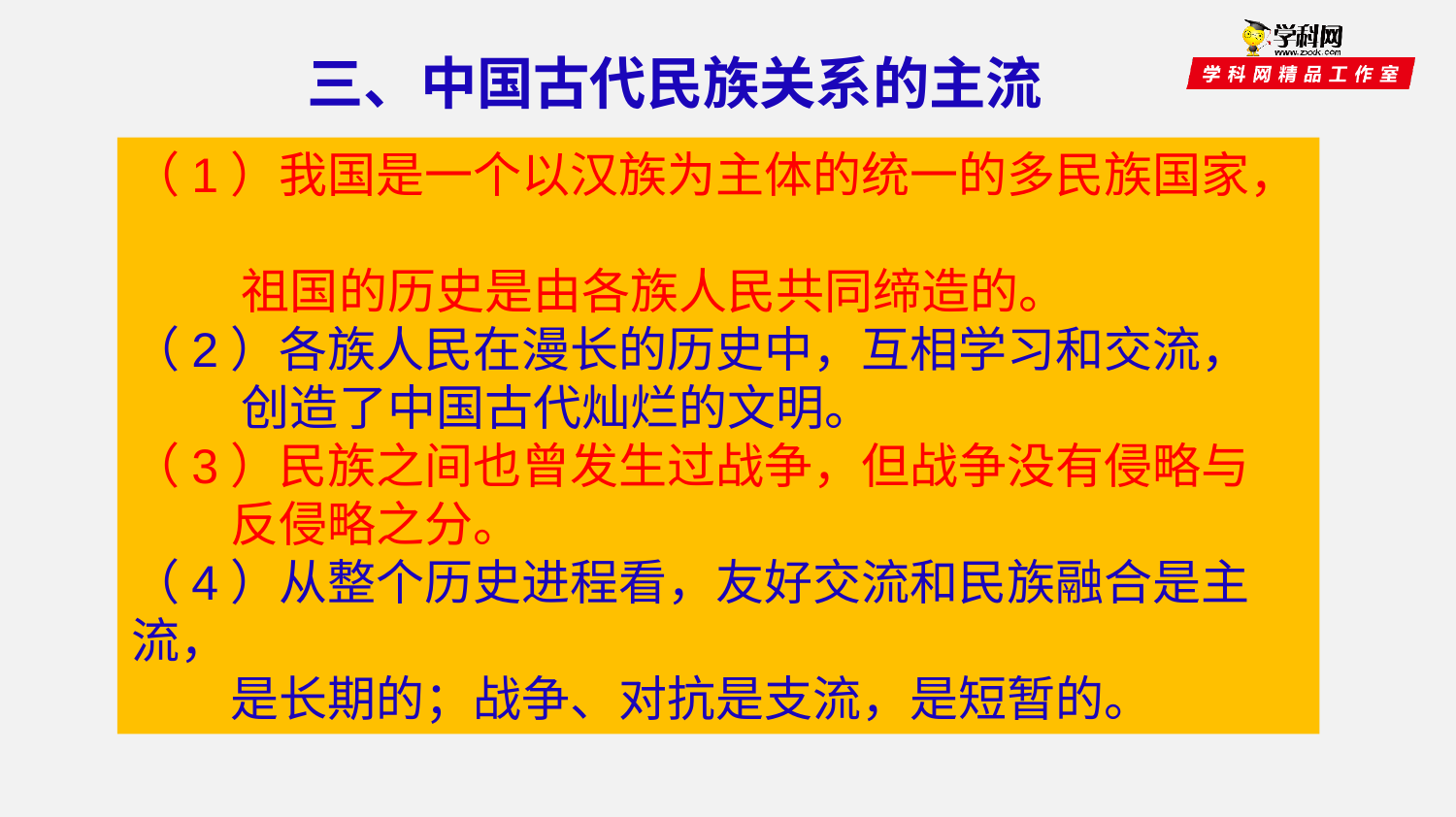

三、中国古代民族关系的主流
（1）我国是一个以汉族为主体的统一的多民族国家，
         祖国的历史是由各族人民共同缔造的。
（2）各族人民在漫长的历史中，互相学习和交流，
         创造了中国古代灿烂的文明。
（3）民族之间也曾发生过战争，但战争没有侵略与
        反侵略之分。
（4）从整个历史进程看，友好交流和民族融合是主流，
        是长期的；战争、对抗是支流，是短暂的。